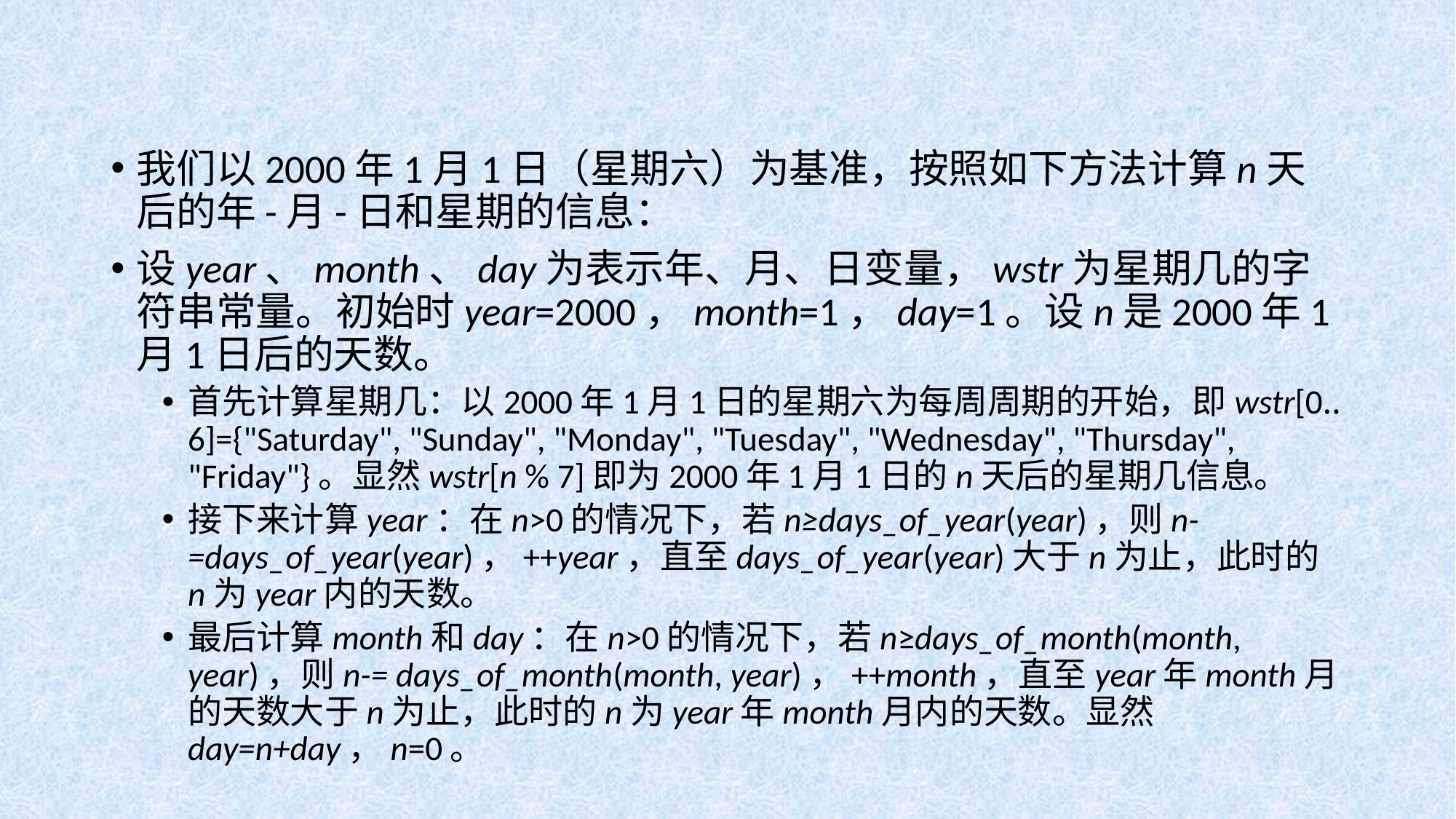

#
我们以2000年1月1日（星期六）为基准，按照如下方法计算n天后的年-月-日和星期的信息：
设year、month、day为表示年、月、日变量，wstr为星期几的字符串常量。初始时year=2000，month=1，day=1。设n是2000年1月1日后的天数。
首先计算星期几：以2000年1月1日的星期六为每周周期的开始，即wstr[0‥6]={"Saturday", "Sunday", "Monday", "Tuesday", "Wednesday", "Thursday", "Friday"}。显然wstr[n % 7]即为2000年1月1日的n天后的星期几信息。
接下来计算year：在n>0的情况下，若n≥days_of_year(year)，则n-=days_of_year(year)，++year，直至days_of_year(year)大于n为止，此时的n为year内的天数。
最后计算month和day：在n>0的情况下，若n≥days_of_month(month, year)，则n-= days_of_month(month, year)，++month，直至year年month月的天数大于n为止，此时的n为year年month月内的天数。显然day=n+day，n=0。